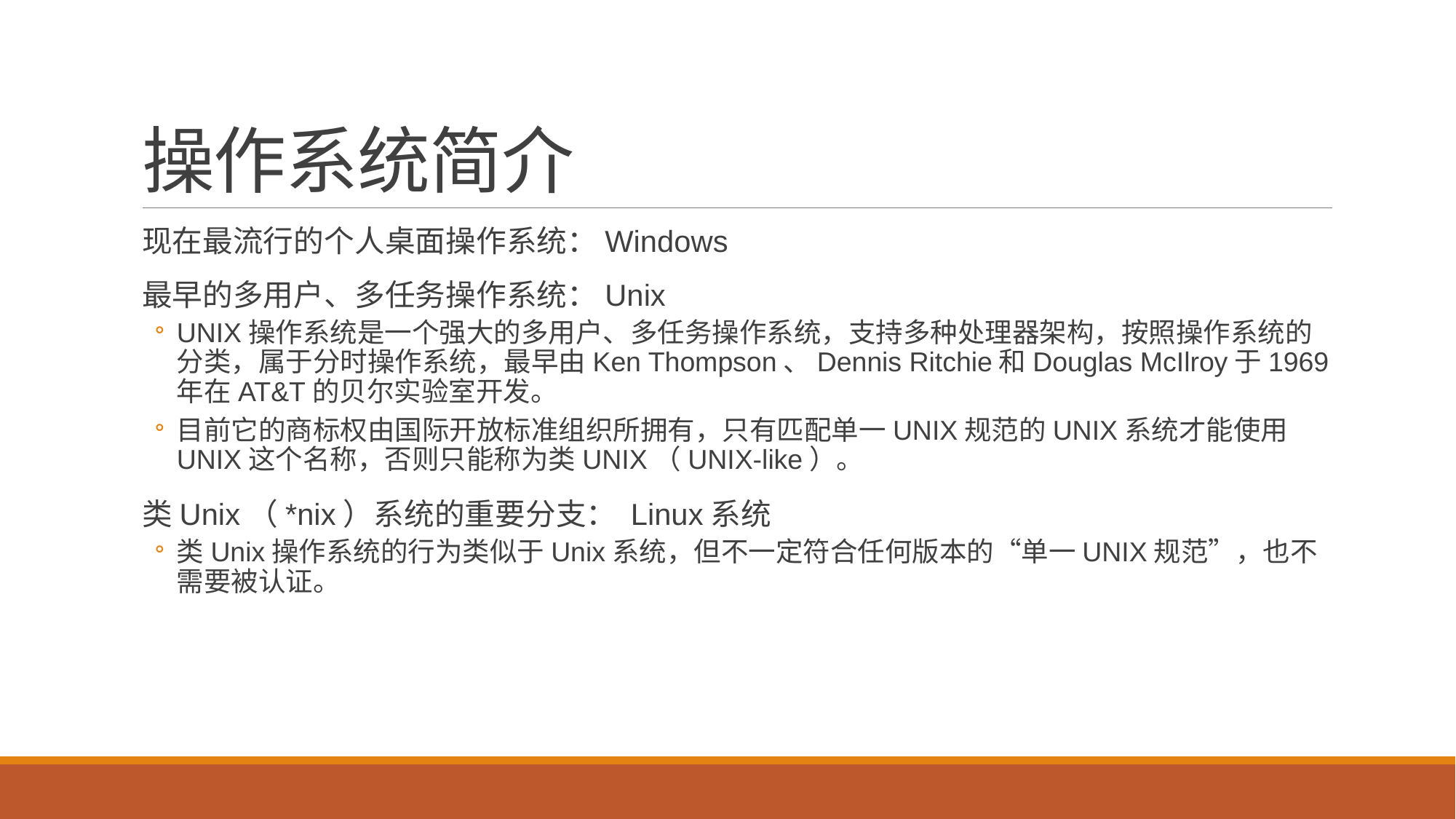

# 操作系统简介
现在最流行的个人桌面操作系统：Windows
最早的多用户、多任务操作系统：Unix
UNIX操作系统是一个强大的多用户、多任务操作系统，支持多种处理器架构，按照操作系统的分类，属于分时操作系统，最早由Ken Thompson、Dennis Ritchie和Douglas McIlroy于1969年在AT&T的贝尔实验室开发。
目前它的商标权由国际开放标准组织所拥有，只有匹配单一UNIX规范的UNIX系统才能使用UNIX这个名称，否则只能称为类UNIX（UNIX-like）。
类Unix（*nix）系统的重要分支： Linux系统
类Unix操作系统的行为类似于Unix系统，但不一定符合任何版本的“单一UNIX规范”，也不需要被认证。